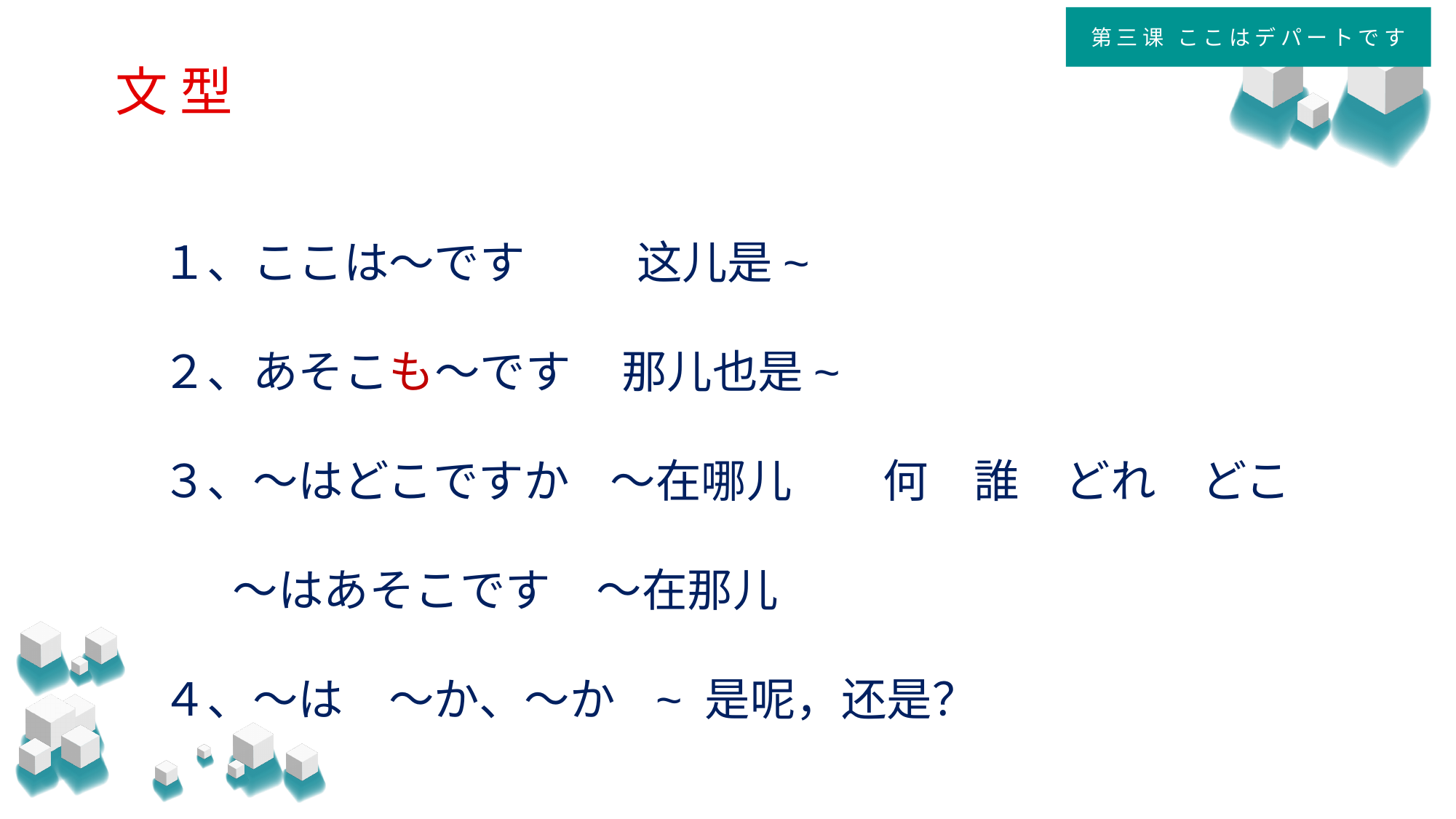

第三课 ここはデパートです
# 文 型
１、ここは～です　　  这儿是~
２、あそこも～です     那儿也是~
３、～はどこですか    ～在哪儿　　何　誰　どれ　どこ
      ～はあそこです　～在那儿
４、～は　～か、～か   ~ 是呢，还是？